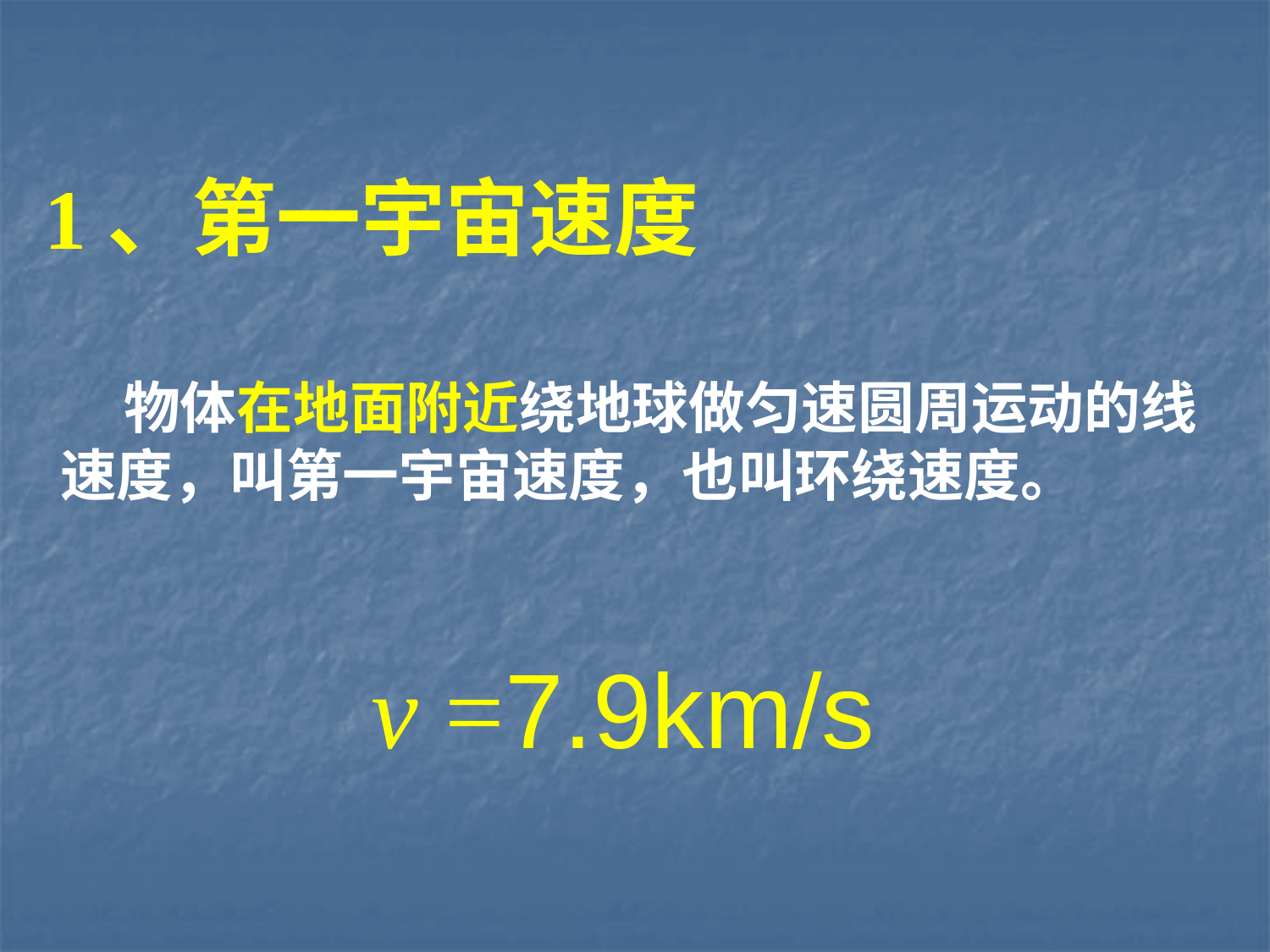

1、第一宇宙速度
         物体在地面附近绕地球做匀速圆周运动的线速度，叫第一宇宙速度，也叫环绕速度。
v =7.9km/s